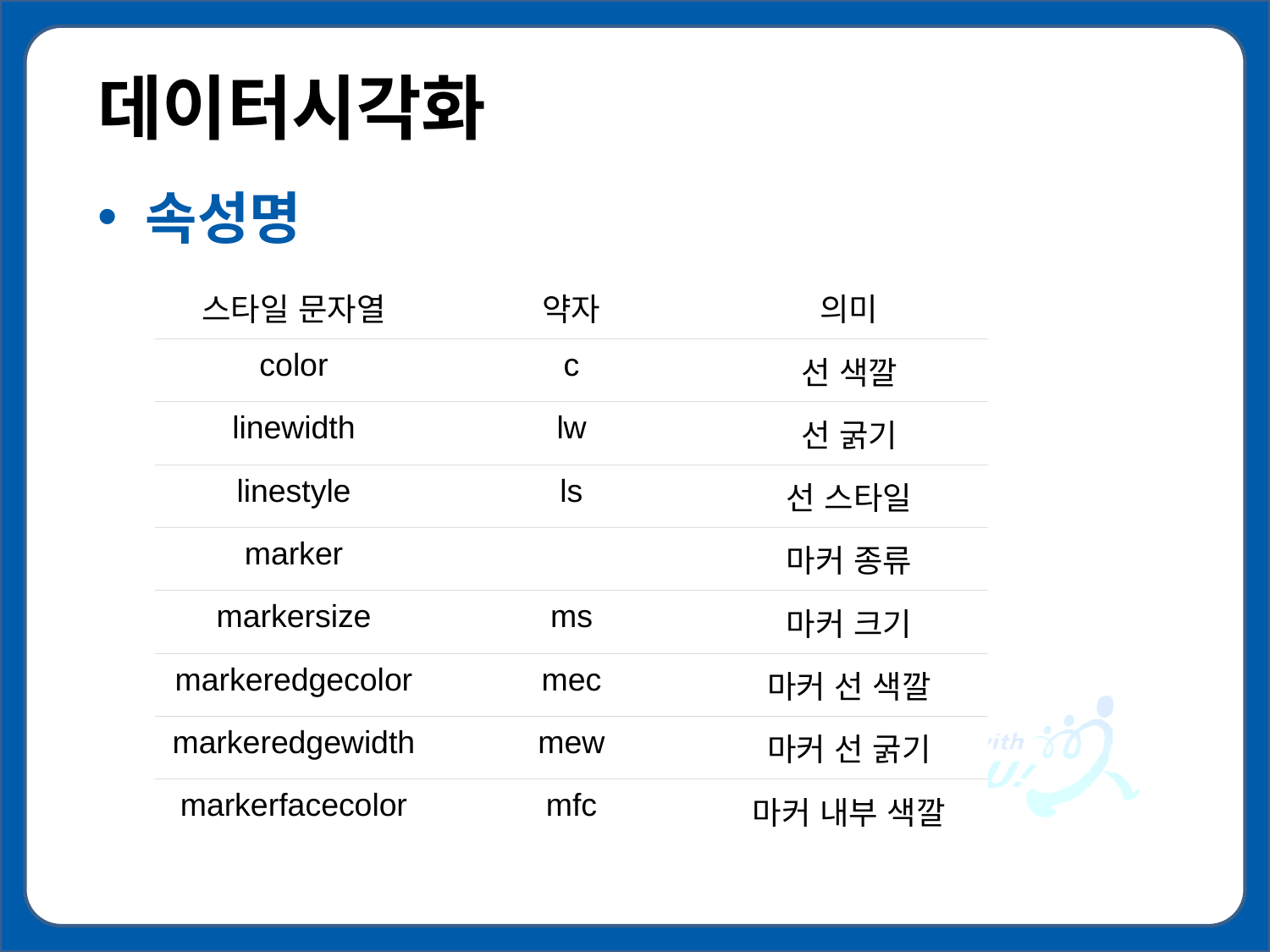

# 데이터시각화
속성명
| 스타일 문자열 | 약자 | 의미 |
| --- | --- | --- |
| color | c | 선 색깔 |
| linewidth | lw | 선 굵기 |
| linestyle | ls | 선 스타일 |
| marker |  | 마커 종류 |
| markersize | ms | 마커 크기 |
| markeredgecolor | mec | 마커 선 색깔 |
| markeredgewidth | mew | 마커 선 굵기 |
| markerfacecolor | mfc | 마커 내부 색깔 |